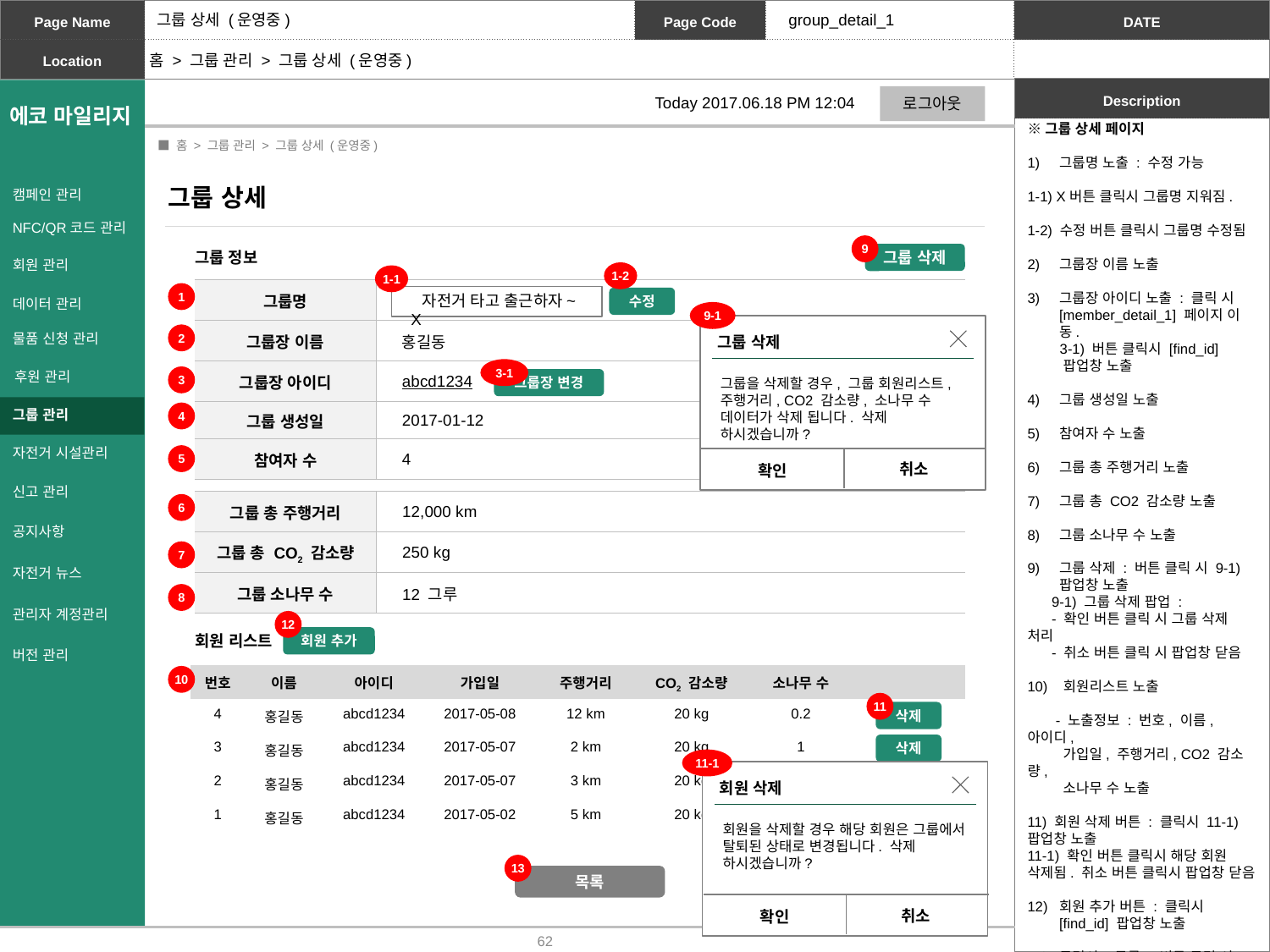

그룹 상세 (운영중)
group_detail_1
홈 > 그룹 관리 > 그룹 상세 (운영중)
로그아웃
Today 2017.06.18 PM 12:04
※그룹 상세 페이지

그룹명 노출 : 수정 가능

1-1) X버튼 클릭시 그룹명 지워짐.

1-2) 수정 버튼 클릭시 그룹명 수정됨

그룹장 이름 노출

그룹장 아이디 노출 : 클릭 시 [member_detail_1] 페이지 이동.
        3-1) 버튼 클릭시 [find_id]
        팝업창 노출

그룹 생성일 노출

참여자 수 노출

그룹 총 주행거리 노출

그룹 총 CO2 감소량 노출

그룹 소나무 수 노출

그룹 삭제 : 버튼 클릭 시 9-1) 팝업창 노출
      9-1) 그룹 삭제 팝업 :
      - 확인 버튼 클릭 시 그룹 삭제 처리
      - 취소 버튼 클릭 시 팝업창 닫음

10)   회원리스트 노출

       - 노출정보 : 번호, 이름, 아이디,
        가입일, 주행거리, CO2 감소량,
        소나무 수 노출

11) 회원 삭제 버튼 : 클릭시 11-1) 팝업창 노출
11-1) 확인 버튼 클릭시 해당 회원 삭제됨. 취소 버튼 클릭시 팝업창 닫음

회원 추가 버튼 : 클릭시 [find_id] 팝업창 노출

클릭시    목록 : 버튼 클릭 시 [group_list] 로 페이지 이동

   ■ 홈 > 그룹 관리 > 그룹 상세 (운영중)
그룹 상세
캠페인 관리
NFC/QR코드 관리
회원 관리
데이터 관리
물품 신청 관리
후원 관리
그룹 관리

자전거 시설관리
신고 관리
공지사항
자전거 뉴스
9
그룹 정보
그룹 삭제
1-2
1-1
| 그룹명 |  |
| --- | --- |
| 그룹장 이름 | 홍길동 |
| 그룹장 아이디 | abcd1234 |
| 그룹 생성일 | 2017-01-12 |
| 참여자 수 | 4 |
1
자전거 타고 출근하자~     X

수정
9-1

2
그룹 삭제

3-1

3
그룹을 삭제할 경우, 그룹 회원리스트, 주행거리, CO2 감소량, 소나무 수 데이터가 삭제 됩니다. 삭제 하시겠습니까?
그룹장 변경
4
5
취소
확인
| 그룹 총 주행거리 | 12,000 km |
| --- | --- |
| 그룹 총 CO2 감소량 | 250 kg |
| 그룹 소나무 수 | 12 그루 |
6
7
8
관리자 계정관리
12
회원 리스트
회원 추가
버전 관리
| 번호 | 이름 | 아이디 | 가입일 | 주행거리 | CO2 감소량 | 소나무 수 |  |
| --- | --- | --- | --- | --- | --- | --- | --- |
| 4 | 홍길동 | abcd1234 | 2017-05-08 | 12 km | 20 kg | 0.2 |  |
| 3 | 홍길동 | abcd1234 | 2017-05-07 | 2 km | 20 kg | 1 |  |
| 2 | 홍길동 | abcd1234 | 2017-05-07 | 3 km | 20 kg | 5 |  |
| 1 | 홍길동 | abcd1234 | 2017-05-02 | 5 km | 20 kg | 7 |  |
10
11
삭제
삭제
11-1

삭제
회원 삭제

삭제

회원을 삭제할 경우 해당 회원은 그룹에서 탈퇴된 상태로 변경됩니다. 삭제 하시겠습니까?
13
목록
취소
확인
62